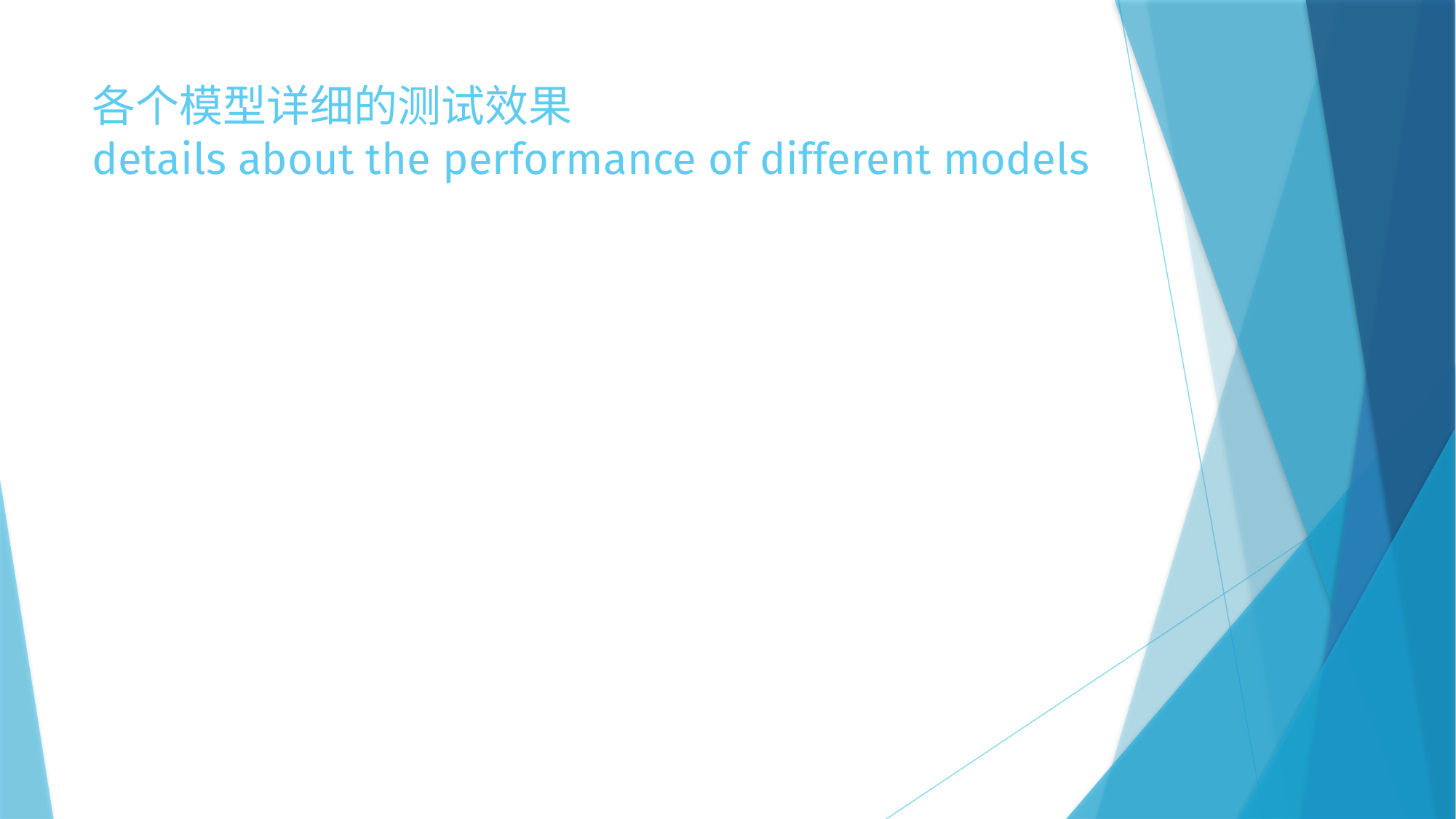

# 各个模型详细的测试效果 details about the performance of different models